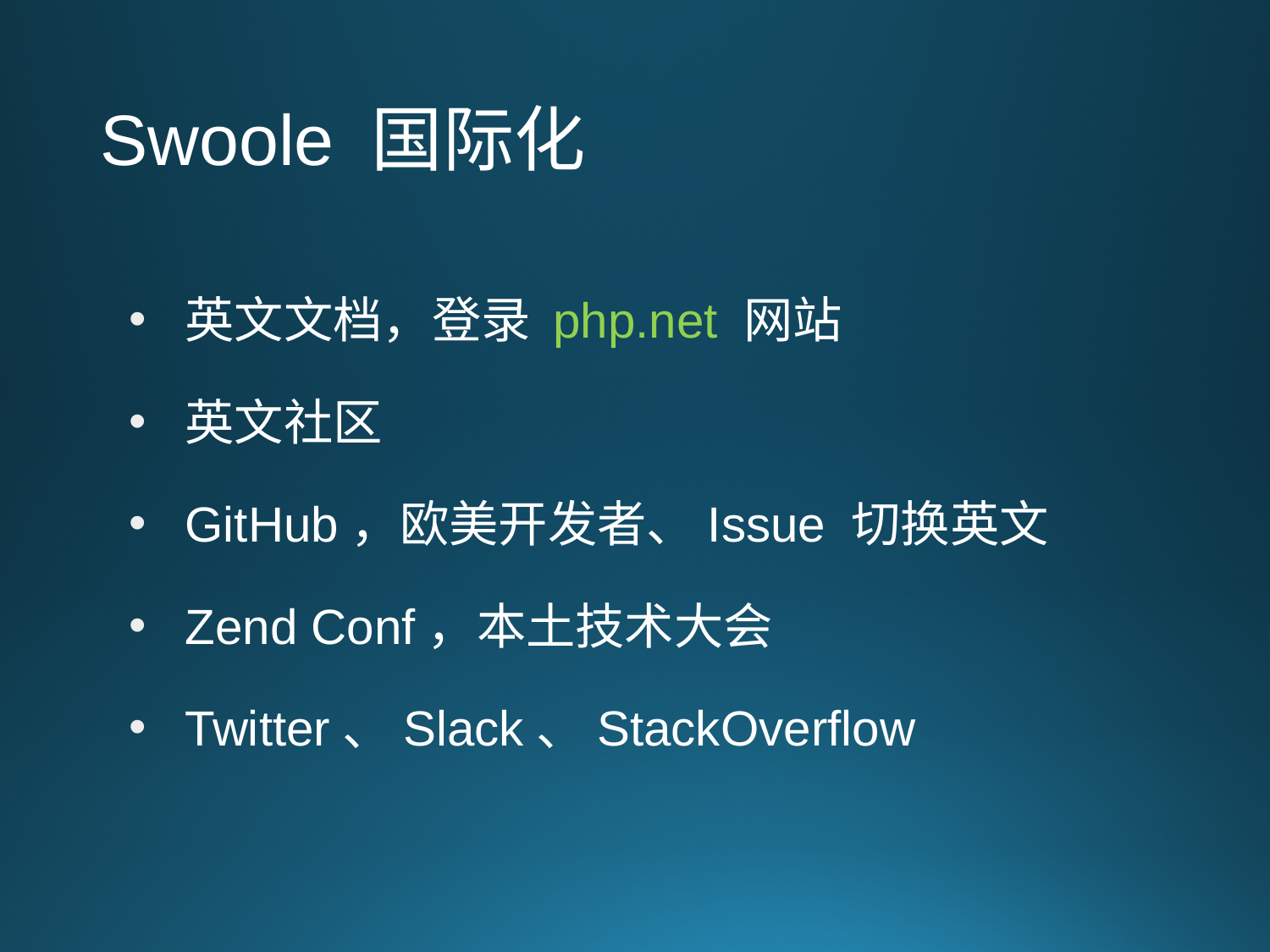

# Swoole 国际化
英文文档，登录 php.net 网站
英文社区
GitHub，欧美开发者、Issue 切换英文
Zend Conf，本土技术大会
Twitter、Slack、StackOverflow